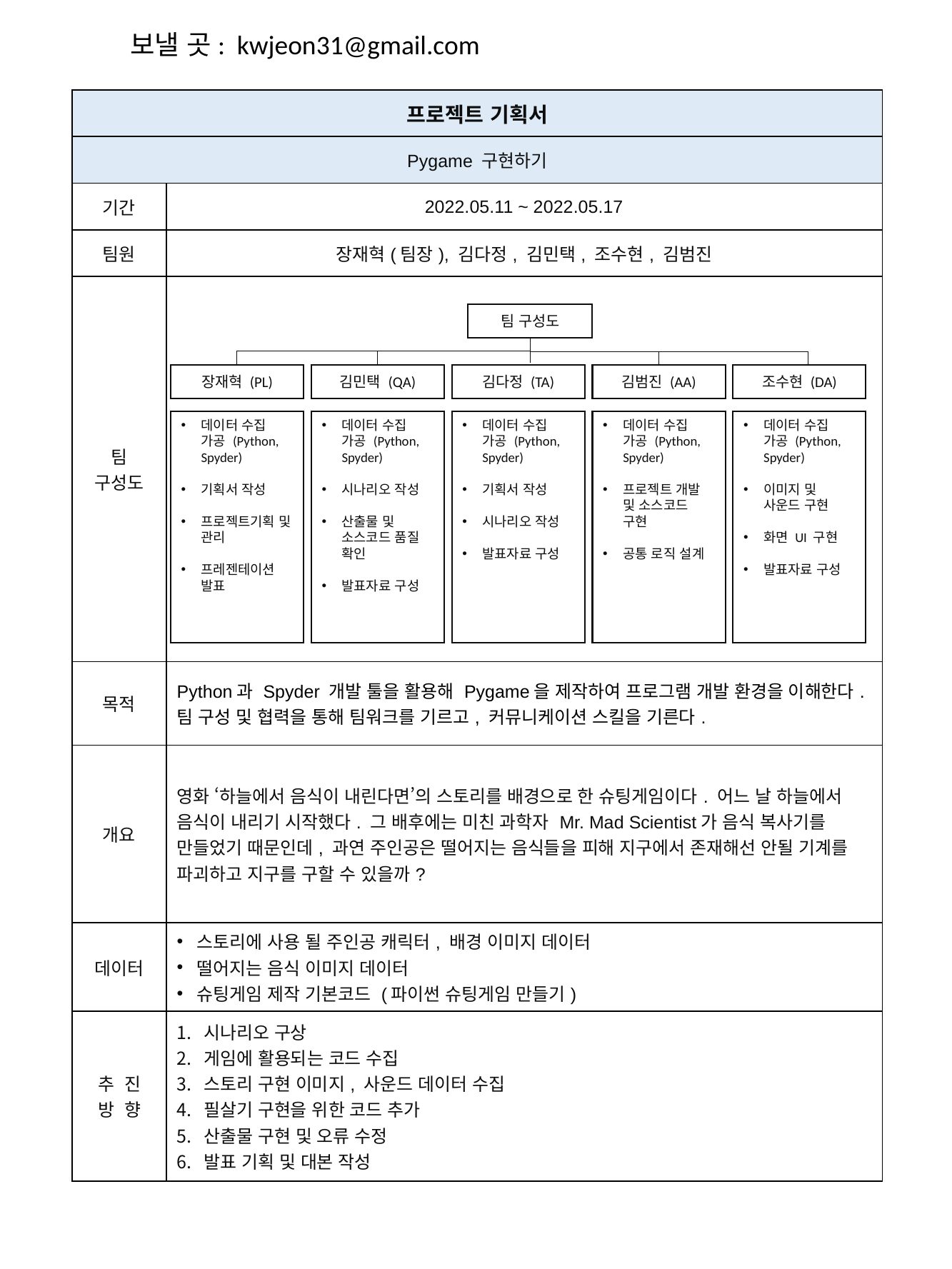

보낼 곳:  kwjeon31@gmail.com
| 프로젝트 기획서 |  |
| --- | --- |
| Pygame 구현하기 |  |
| 기간 | 2022.05.11 ~ 2022.05.17 |
| 팀원 | 장재혁(팀장), 김다정, 김민택, 조수현, 김범진 |
| 팀 구성도 |  |
| 목적 | Python과 Spyder 개발 툴을 활용해 Pygame을 제작하여 프로그램 개발 환경을 이해한다. 팀 구성 및 협력을 통해 팀워크를 기르고, 커뮤니케이션 스킬을 기른다. |
| 개요 | 영화 ‘하늘에서 음식이 내린다면’의 스토리를 배경으로 한 슈팅게임이다. 어느 날 하늘에서 음식이 내리기 시작했다. 그 배후에는 미친 과학자 Mr. Mad Scientist가 음식 복사기를 만들었기 때문인데, 과연 주인공은 떨어지는 음식들을 피해 지구에서 존재해선 안될 기계를 파괴하고 지구를 구할 수 있을까? |
| 데이터 | 스토리에 사용 될 주인공 캐릭터, 배경 이미지 데이터 떨어지는 음식 이미지 데이터 슈팅게임 제작 기본코드 (파이썬 슈팅게임 만들기) |
| 추 진 방 향 | 시나리오 구상 게임에 활용되는 코드 수집 스토리 구현 이미지, 사운드 데이터 수집 필살기 구현을 위한 코드 추가 산출물 구현 및 오류 수정 발표 기획 및 대본 작성 |
팀 구성도
장재혁 (PL)
김민택 (QA)
김다정 (TA)
김범진 (AA)
조수현 (DA)
데이터 수집 가공 (Python, Spyder)

기획서 작성

프로젝트기획 및 관리

프레젠테이션 발표
데이터 수집 가공 (Python, Spyder)

시나리오 작성

산출물 및 소스코드 품질 확인

발표자료 구성
데이터 수집 가공 (Python, Spyder)

기획서 작성

시나리오 작성

발표자료 구성
데이터 수집 가공 (Python, Spyder)

프로젝트 개발 및 소스코드 구현

공통 로직 설계
데이터 수집 가공 (Python, Spyder)

이미지 및 사운드 구현

화면 UI 구현

발표자료 구성